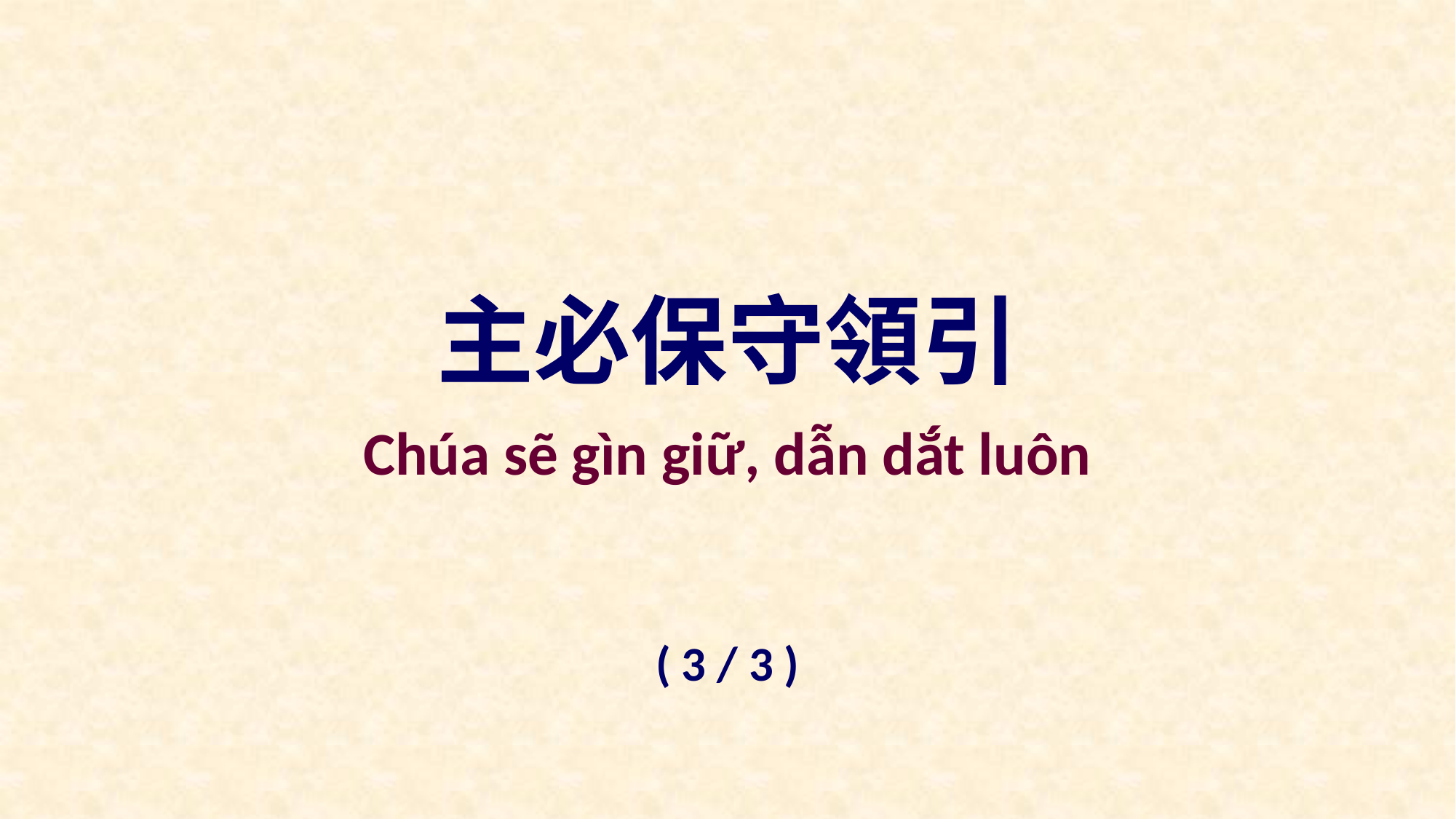

主必保守領引
Chúa sẽ gìn giữ, dẫn dắt luôn
( 3 / 3 )